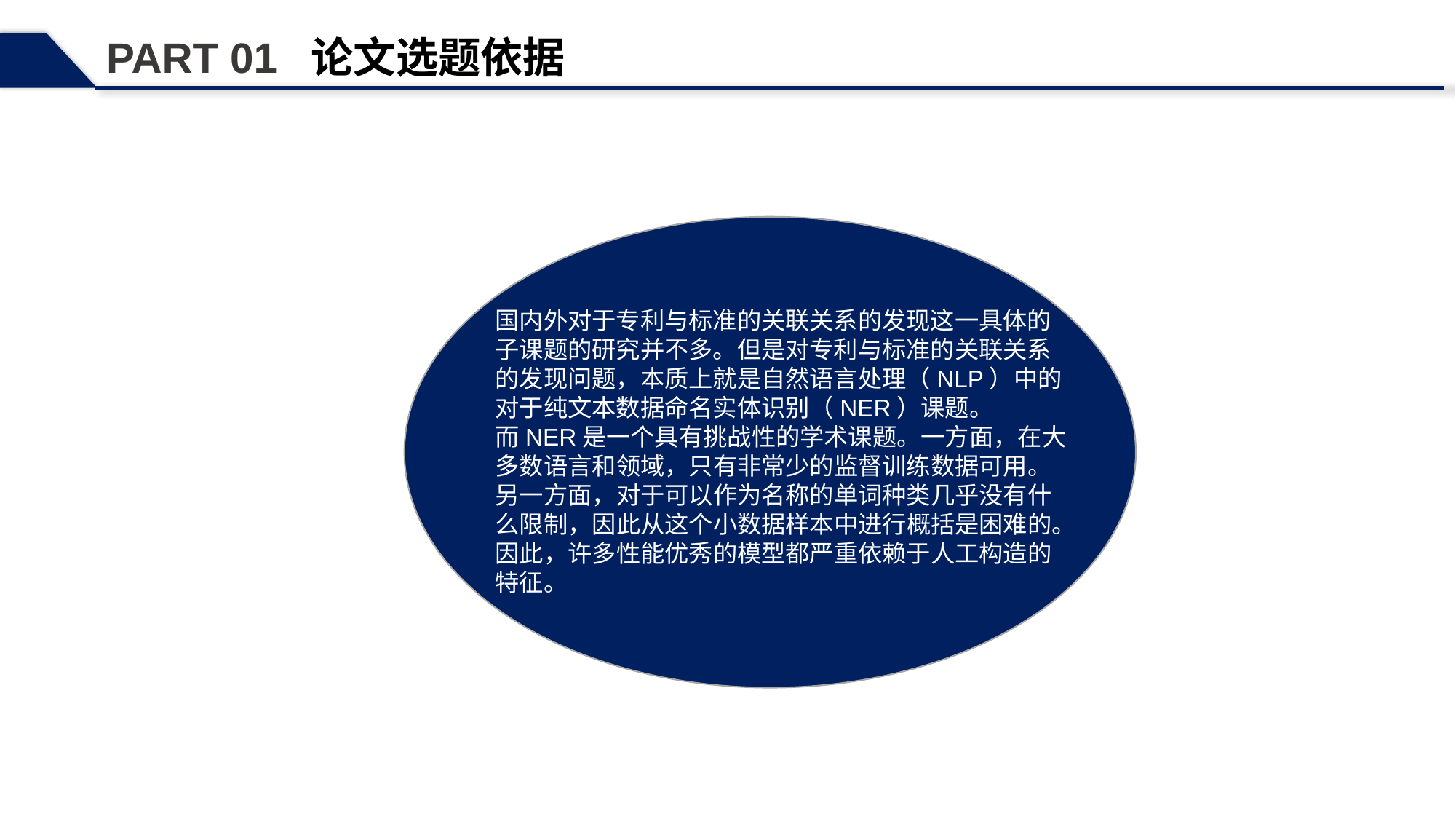

PART 01  论文选题依据

国内外对于专利与标准的关联关系的发现这一具体的子课题的研究并不多。但是对专利与标准的关联关系的发现问题，本质上就是自然语言处理（NLP）中的对于纯文本数据命名实体识别（NER）课题。
而NER是一个具有挑战性的学术课题。一方面，在大多数语言和领域，只有非常少的监督训练数据可用。另一方面，对于可以作为名称的单词种类几乎没有什么限制，因此从这个小数据样本中进行概括是困难的。因此，许多性能优秀的模型都严重依赖于人工构造的特征。